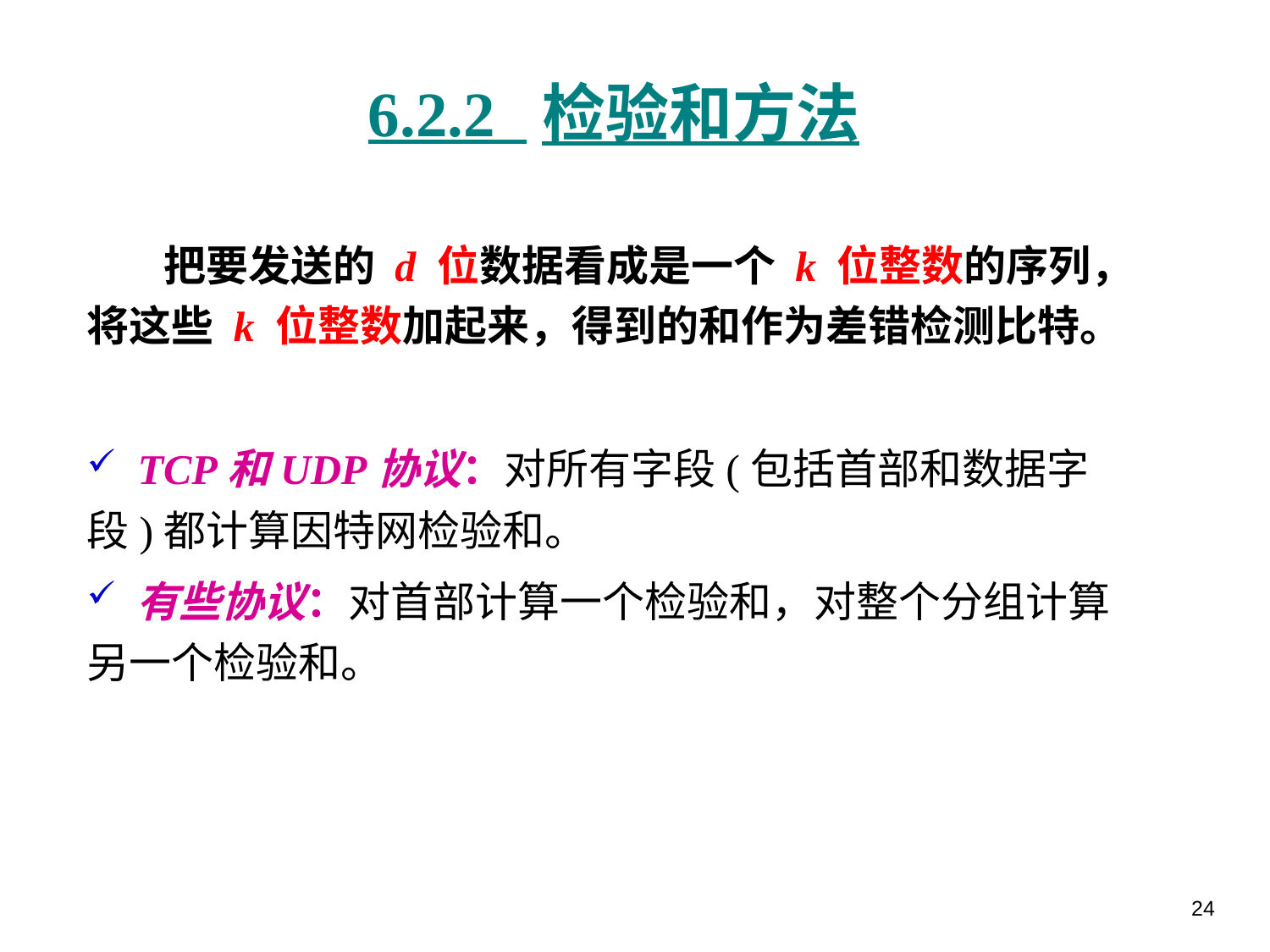

# 6.2.2  检验和方法
       把要发送的 d 位数据看成是一个 k 位整数的序列，将这些 k 位整数加起来，得到的和作为差错检测比特。

  TCP和UDP协议：对所有字段(包括首部和数据字段)都计算因特网检验和。
 有些协议：对首部计算一个检验和，对整个分组计算另一个检验和。
24